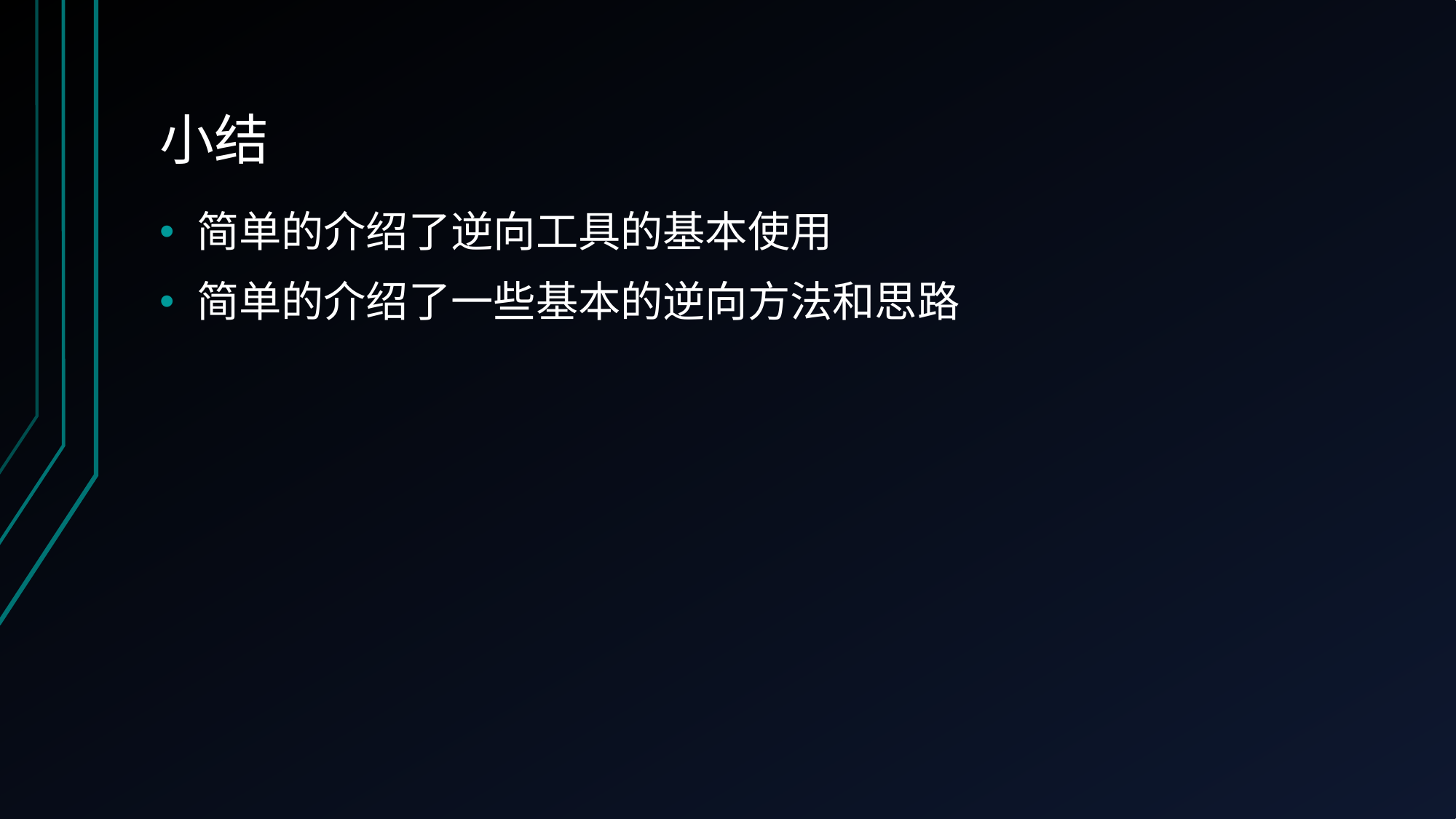

# 小结
简单的介绍了逆向工具的基本使用
简单的介绍了一些基本的逆向方法和思路